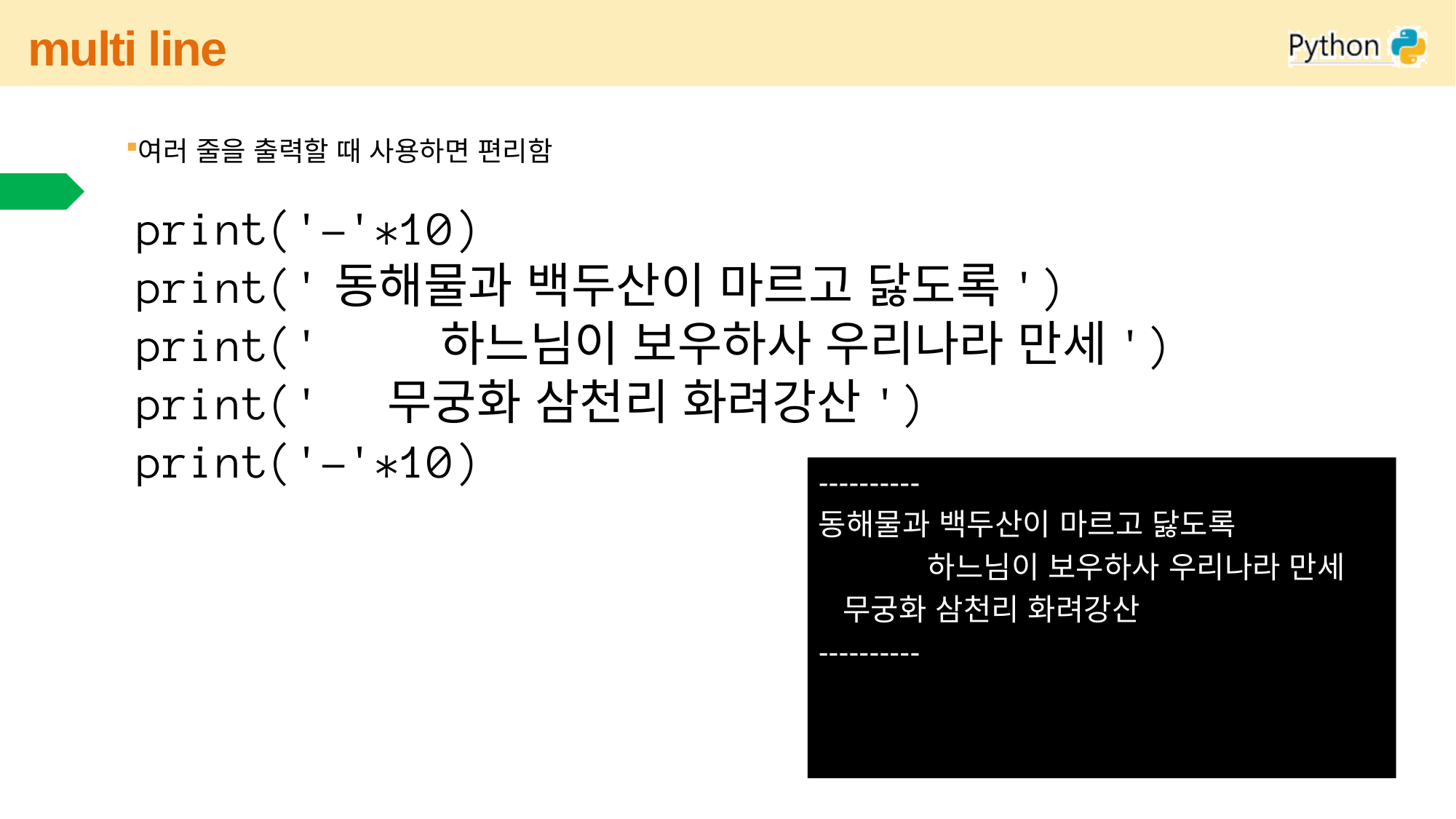

# multi line
여러 줄을 출력할 때 사용하면 편리함
코드
print('-'*10)
print('동해물과 백두산이 마르고 닳도록')
print('    하느님이 보우하사 우리나라 만세')
print('  무궁화 삼천리 화려강산')
print('-'*10)
----------
동해물과 백두산이 마르고 닳도록
	하느님이 보우하사 우리나라 만세
  무궁화 삼천리 화려강산
----------